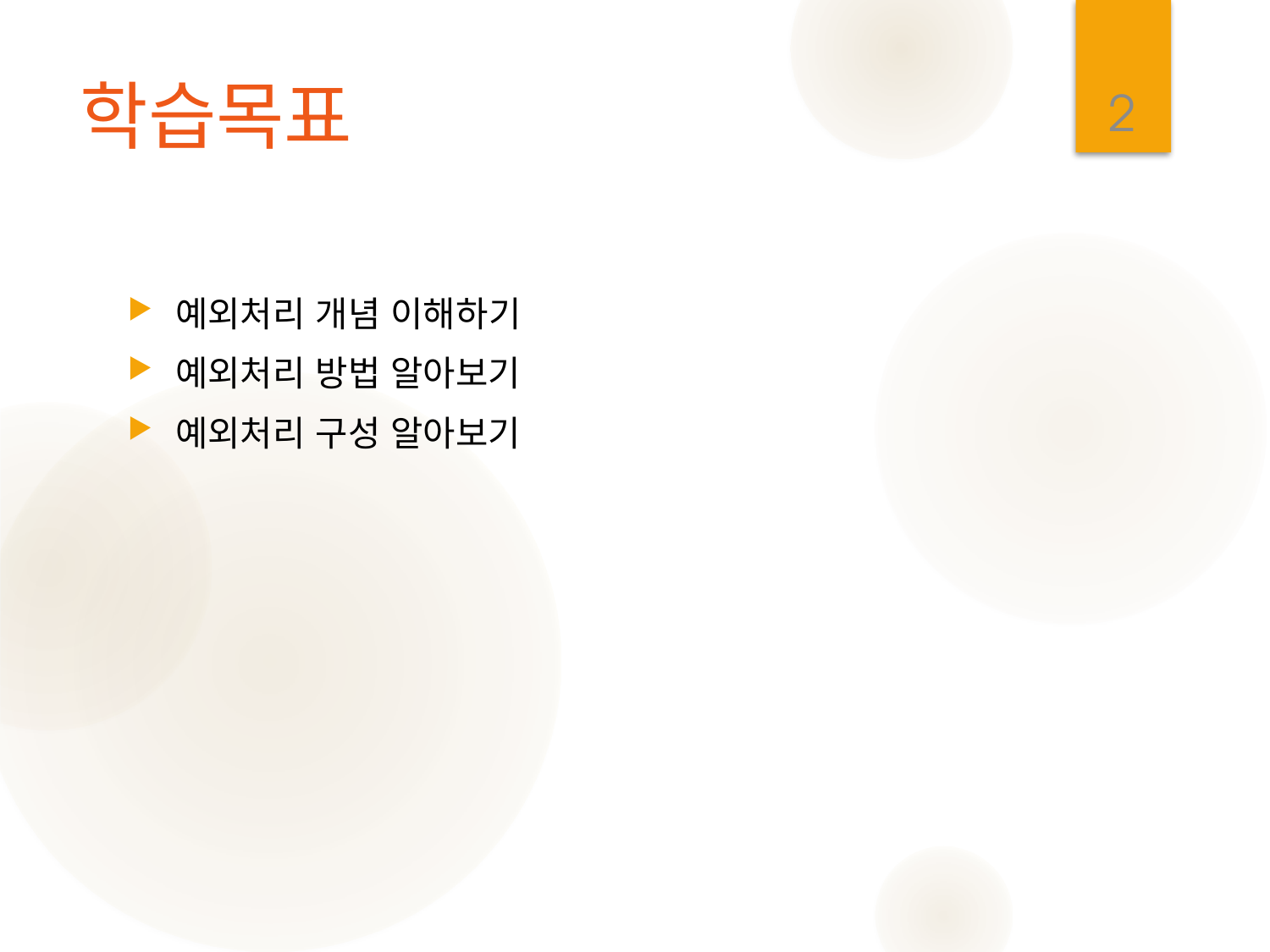

2
# 학습목표
예외처리 개념 이해하기
예외처리 방법 알아보기
예외처리 구성 알아보기